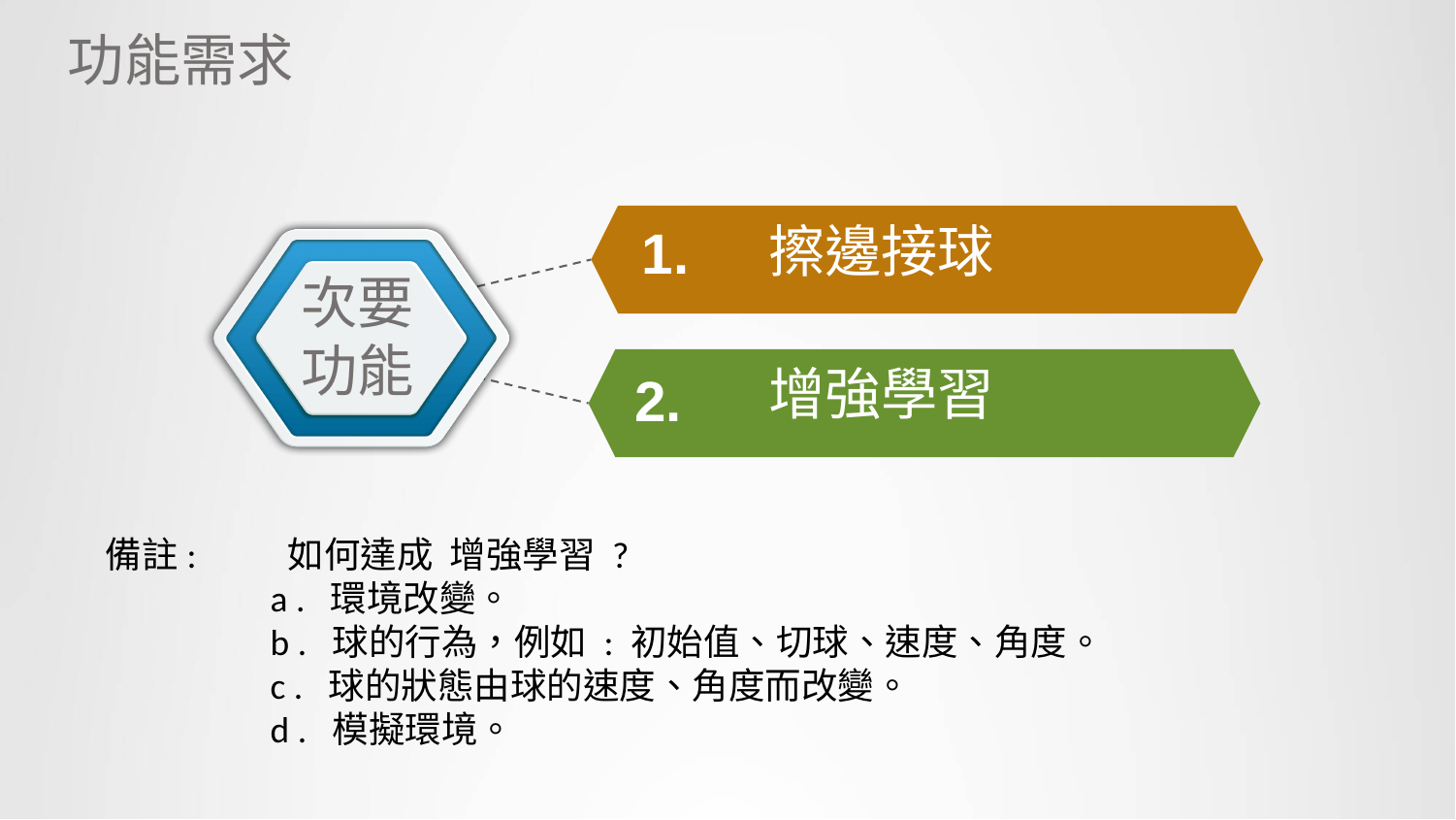

功能需求

1.
擦邊接球

次要
功能

增強學習
2.
備註:          如何達成  增強學習 ?
                    a .  環境改變。
                    b .  球的行為，例如 : 初始值、切球、速度、角度。
                    c .  球的狀態由球的速度、角度而改變。
                    d .  模擬環境。